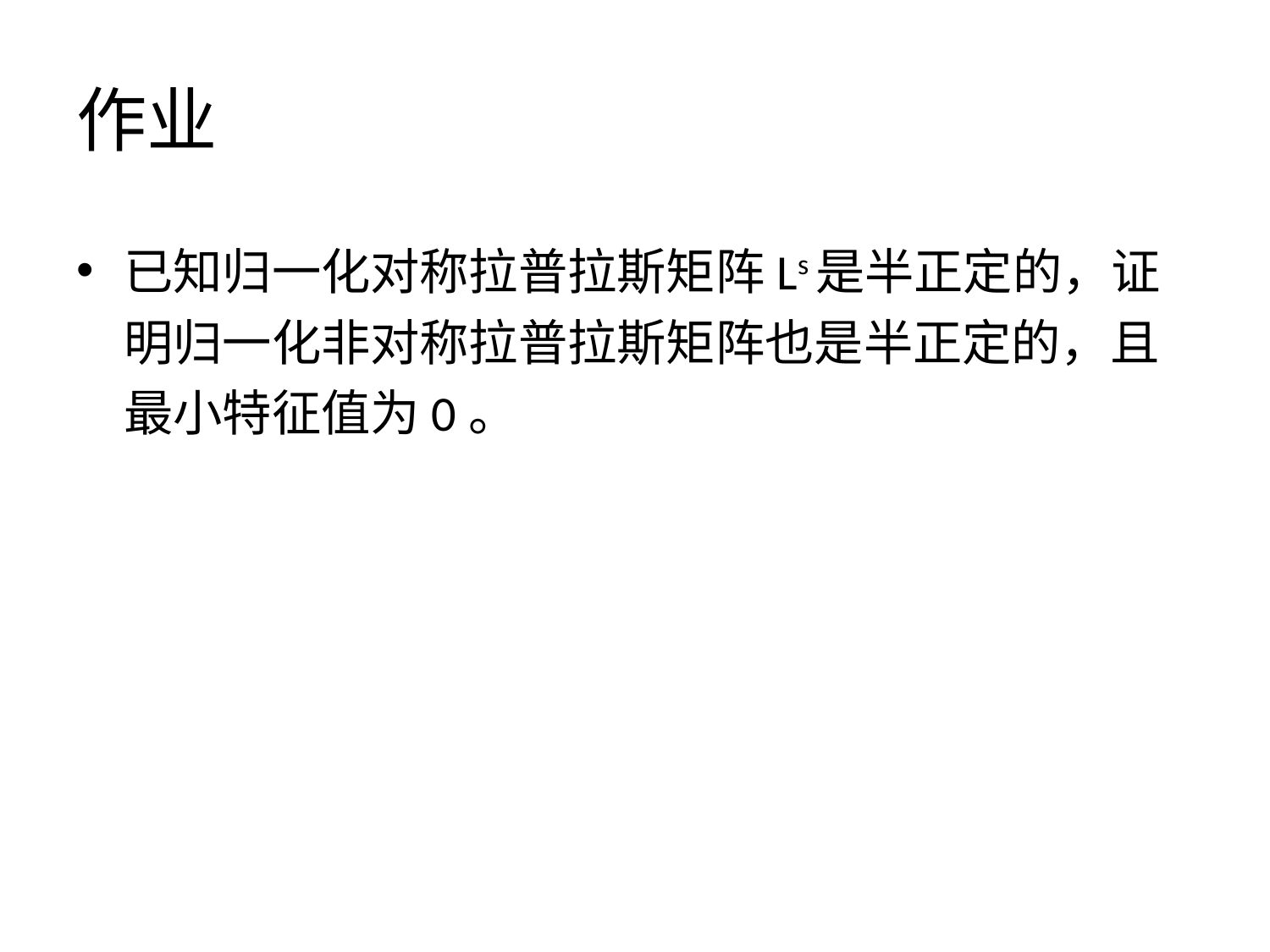

# 作业
已知归一化对称拉普拉斯矩阵Ls是半正定的，证明归一化非对称拉普拉斯矩阵也是半正定的，且最小特征值为0。